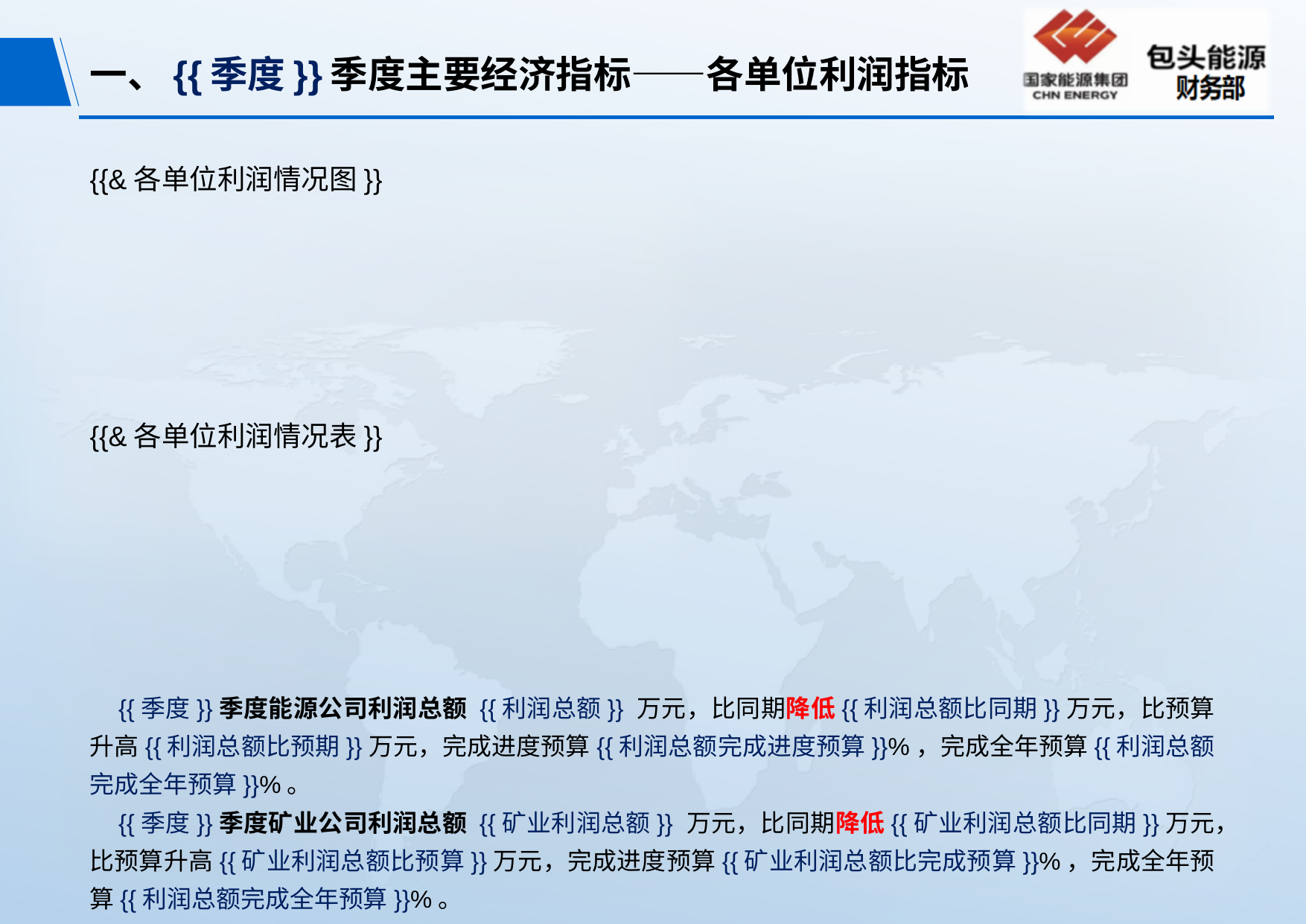

# 一、{{季度}}季度主要经济指标——各单位利润指标
{{&各单位利润情况图}}
{{&各单位利润情况表}}
    {{季度}}季度能源公司利润总额 {{利润总额}} 万元，比同期降低{{利润总额比同期}}万元，比预算升高{{利润总额比预期}}万元，完成进度预算{{利润总额完成进度预算}}%，完成全年预算{{利润总额完成全年预算}}%。
    {{季度}}季度矿业公司利润总额 {{矿业利润总额}} 万元，比同期降低{{矿业利润总额比同期}}万元，比预算升高{{矿业利润总额比预算}}万元，完成进度预算{{矿业利润总额比完成预算}}%，完成全年预算{{利润总额完成全年预算}}%。
18